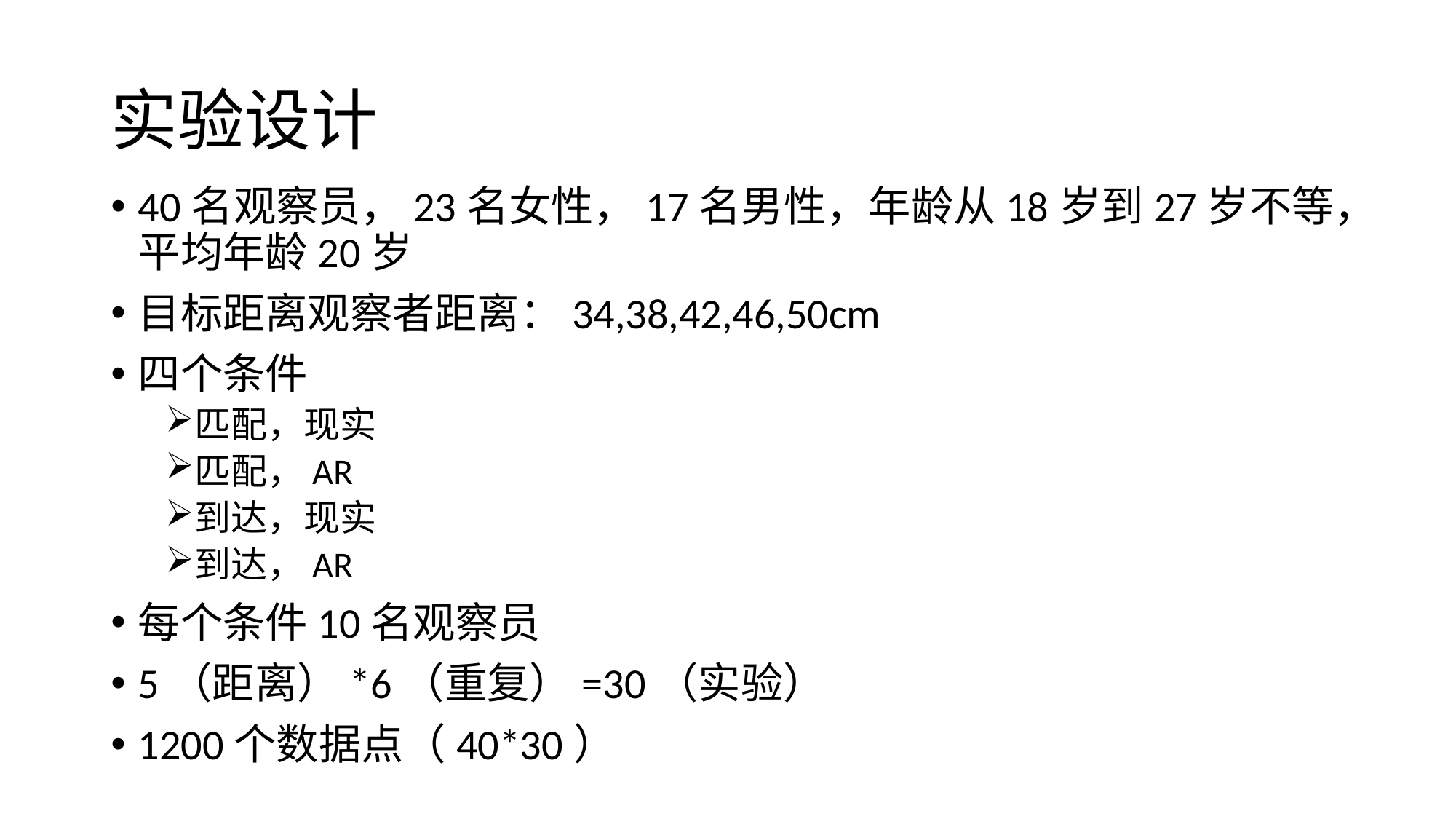

# 实验设计
40名观察员，23名女性，17名男性，年龄从18岁到27岁不等，平均年龄20岁
目标距离观察者距离：34,38,42,46,50cm
四个条件
匹配，现实
匹配，AR
到达，现实
到达，AR
每个条件10名观察员
5（距离）*6（重复）=30（实验）
1200个数据点（40*30）